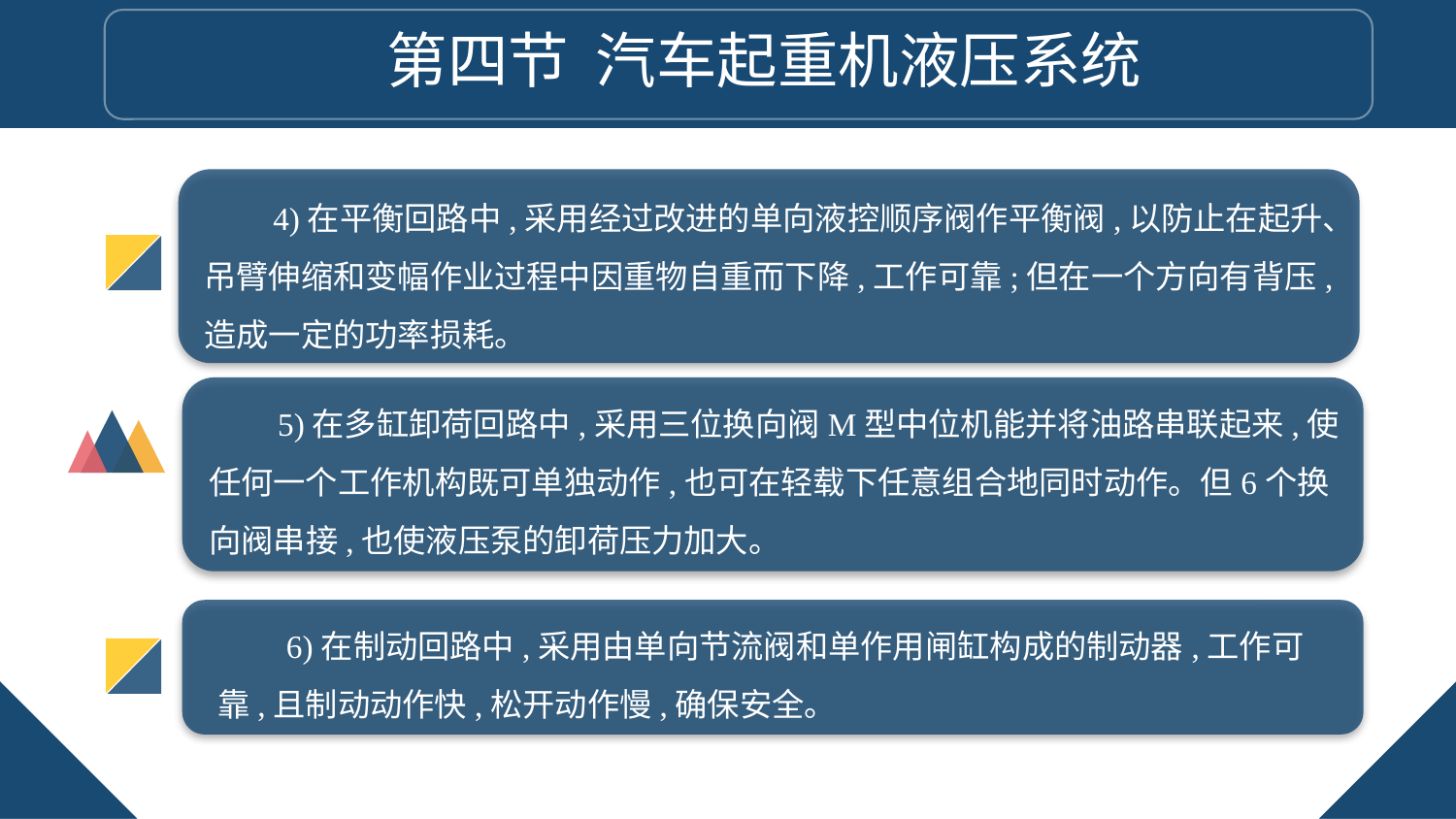

第四节  汽车起重机液压系统

4)在平衡回路中,采用经过改进的单向液控顺序阀作平衡阀,以防止在起升、吊臂伸缩和变幅作业过程中因重物自重而下降,工作可靠;但在一个方向有背压,造成一定的功率损耗。

5)在多缸卸荷回路中,采用三位换向阀M型中位机能并将油路串联起来,使任何一个工作机构既可单独动作,也可在轻载下任意组合地同时动作。但6个换向阀串接,也使液压泵的卸荷压力加大。

6)在制动回路中,采用由单向节流阀和单作用闸缸构成的制动器,工作可靠,且制动动作快,松开动作慢,确保安全。